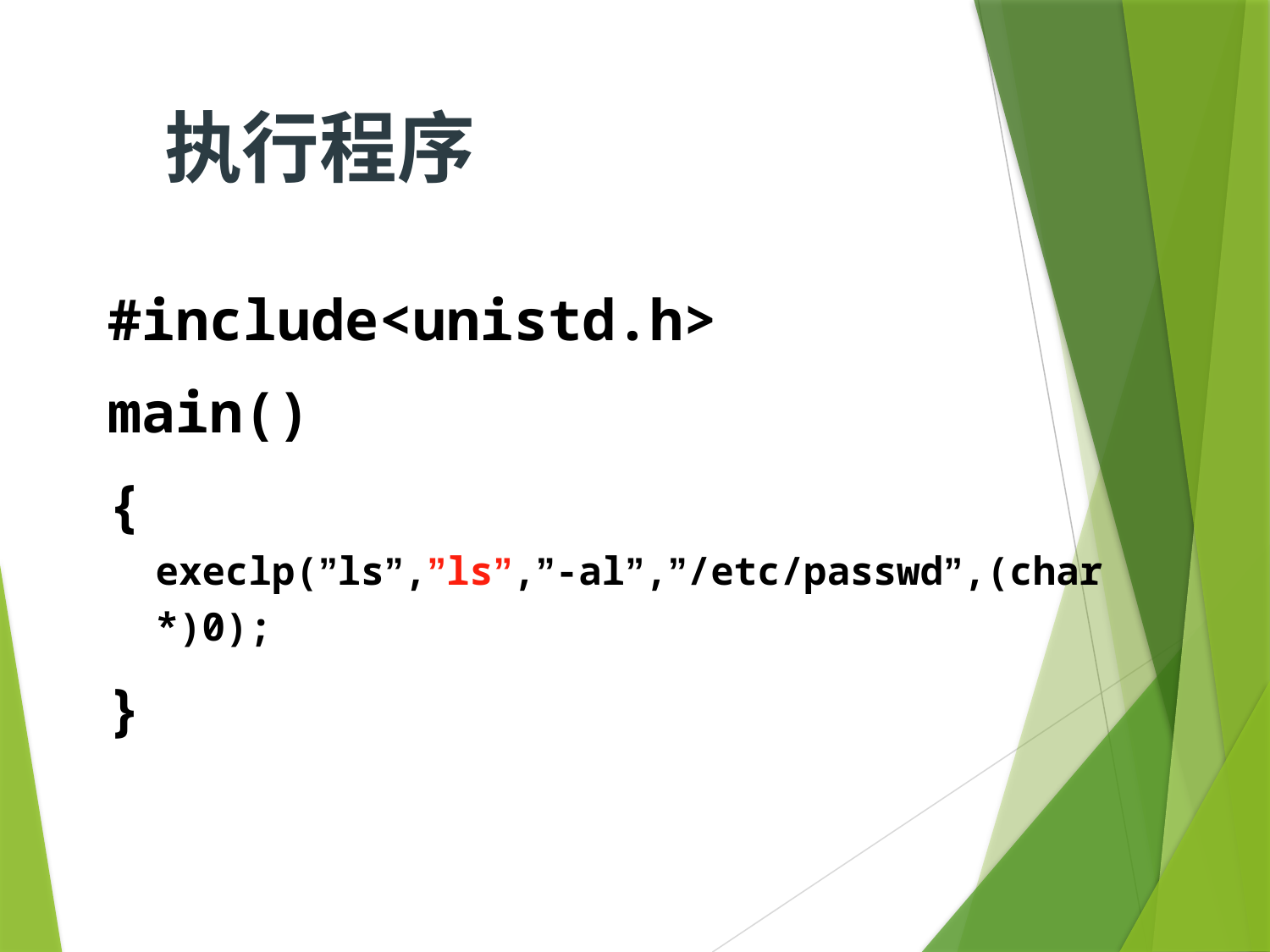

执行程序
#include<unistd.h>
main()
{
execlp(”ls”,”ls”,”-al”,”/etc/passwd”,(char *)0);
}